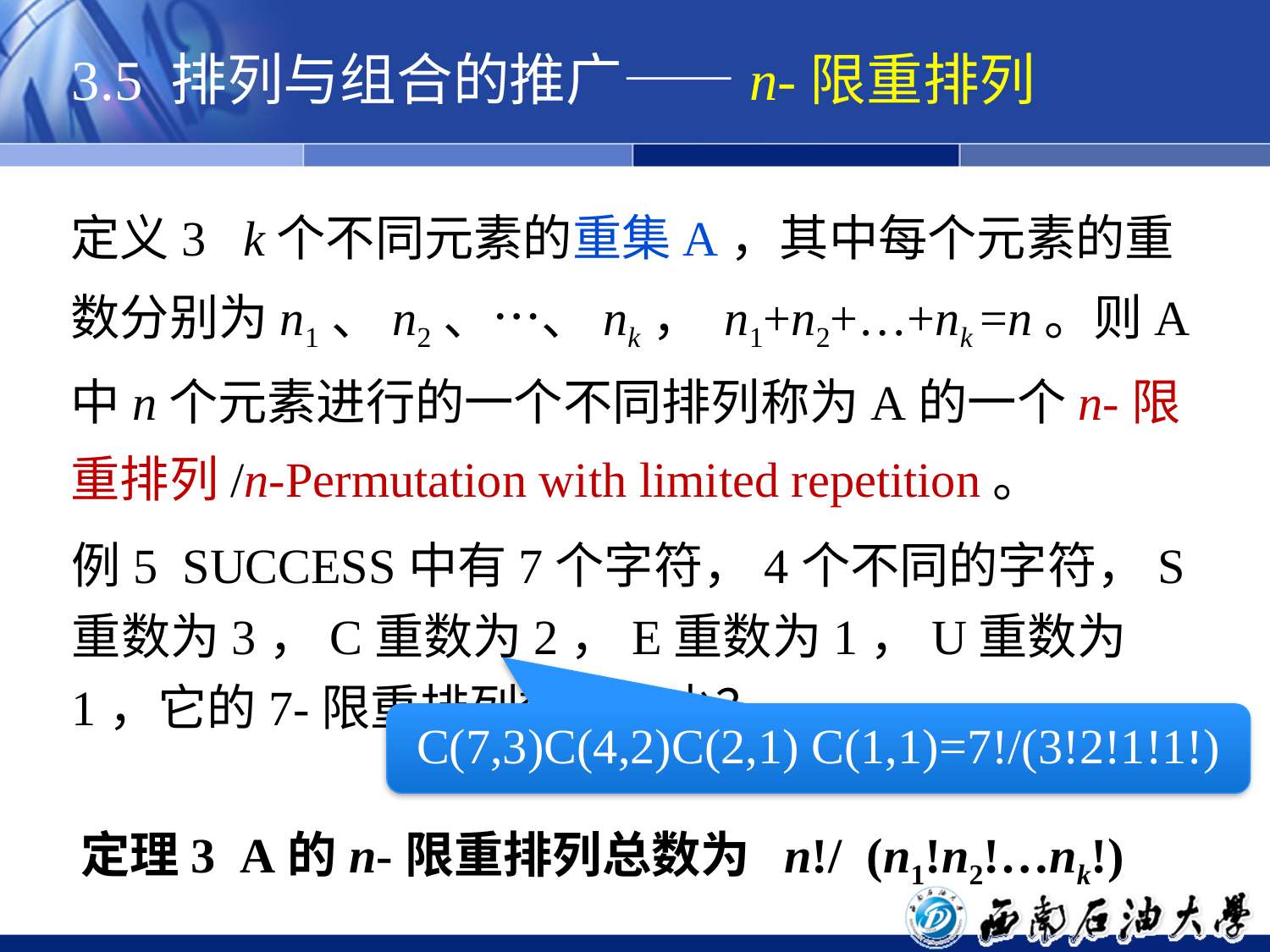

3.5 排列与组合的推广——n-限重排列
定义3   k个不同元素的重集A，其中每个元素的重数分别为n1、n2、…、nk， n1+n2+…+nk =n。则A中n个元素进行的一个不同排列称为A的一个n-限重排列/n-Permutation with limited repetition。
例5  SUCCESS中有7个字符，4个不同的字符，S重数为3，C重数为2，E重数为1，U重数为1，它的7-限重排列数是多少？
C(7,3)C(4,2)C(2,1) C(1,1)=7!/(3!2!1!1!)
定理3  A的n-限重排列总数为  n!/  (n1!n2!…nk!)